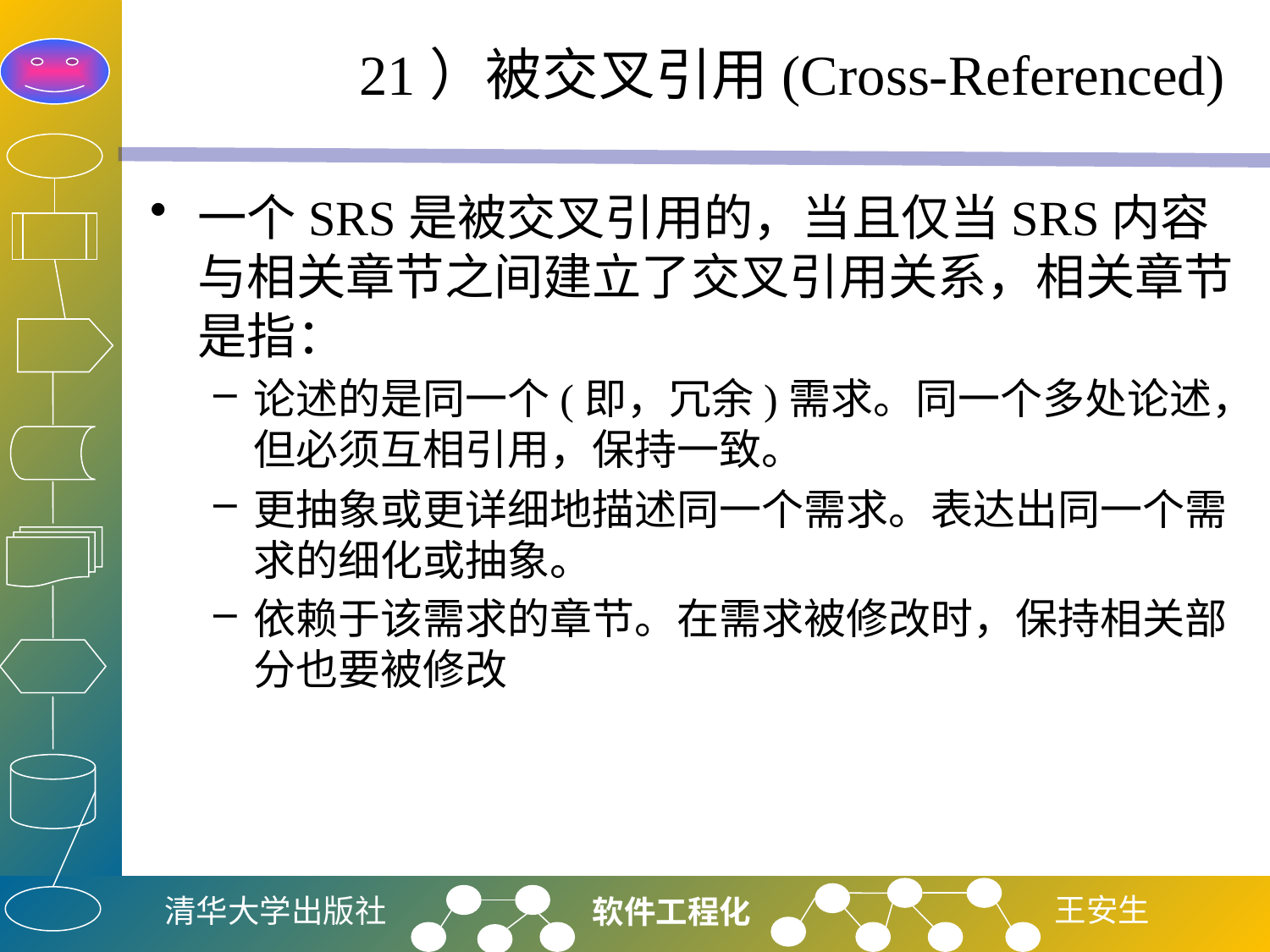

# 21）被交叉引用(Cross-Referenced)
一个SRS是被交叉引用的，当且仅当SRS内容与相关章节之间建立了交叉引用关系，相关章节是指：
论述的是同一个(即，冗余)需求。同一个多处论述，但必须互相引用，保持一致。
更抽象或更详细地描述同一个需求。表达出同一个需求的细化或抽象。
依赖于该需求的章节。在需求被修改时，保持相关部分也要被修改